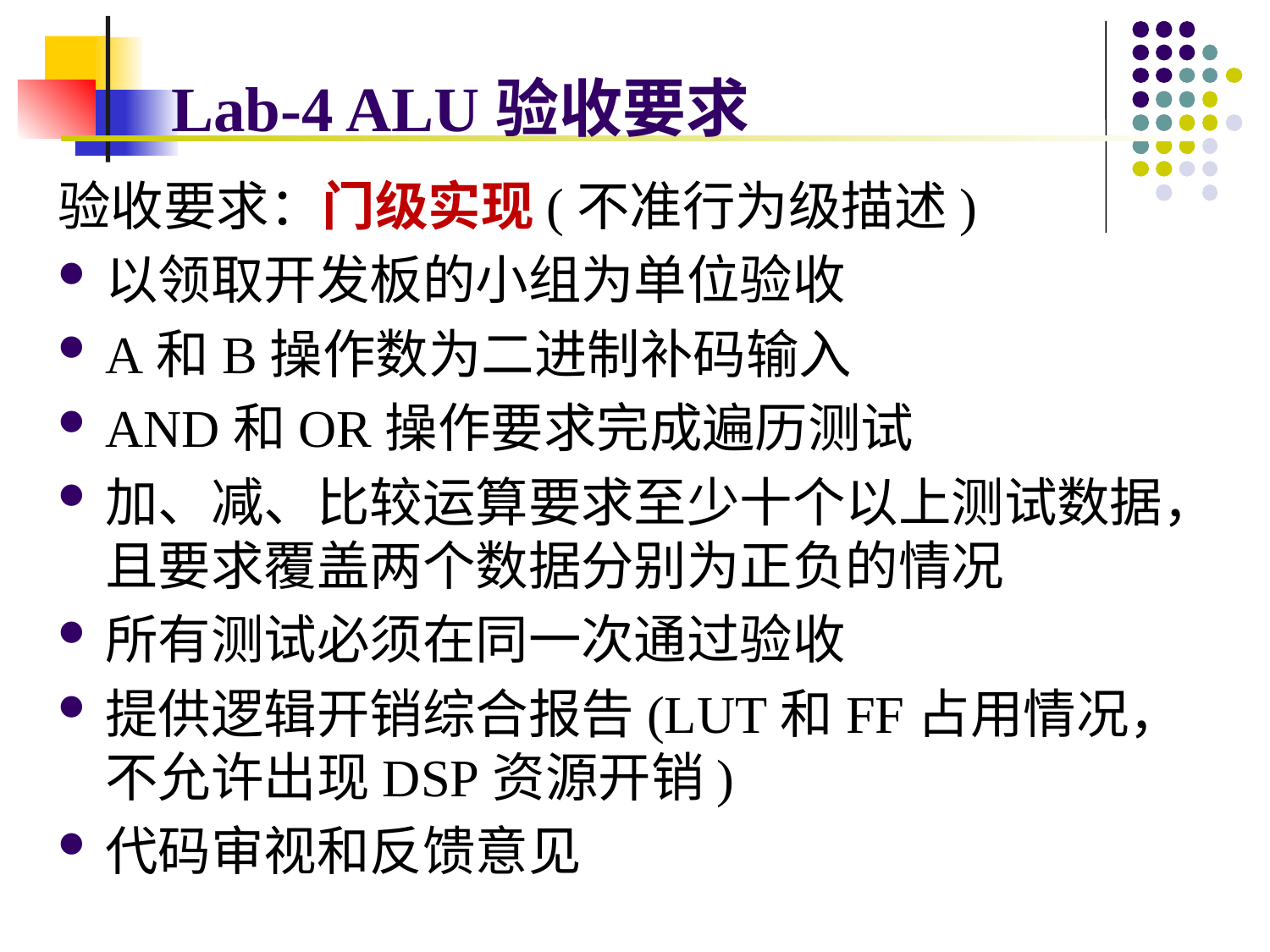

# Lab-4 ALU验收要求
验收要求：门级实现(不准行为级描述)
以领取开发板的小组为单位验收
A和B操作数为二进制补码输入
AND和OR操作要求完成遍历测试
加、减、比较运算要求至少十个以上测试数据，且要求覆盖两个数据分别为正负的情况
所有测试必须在同一次通过验收
提供逻辑开销综合报告(LUT和FF占用情况，不允许出现DSP资源开销)
代码审视和反馈意见